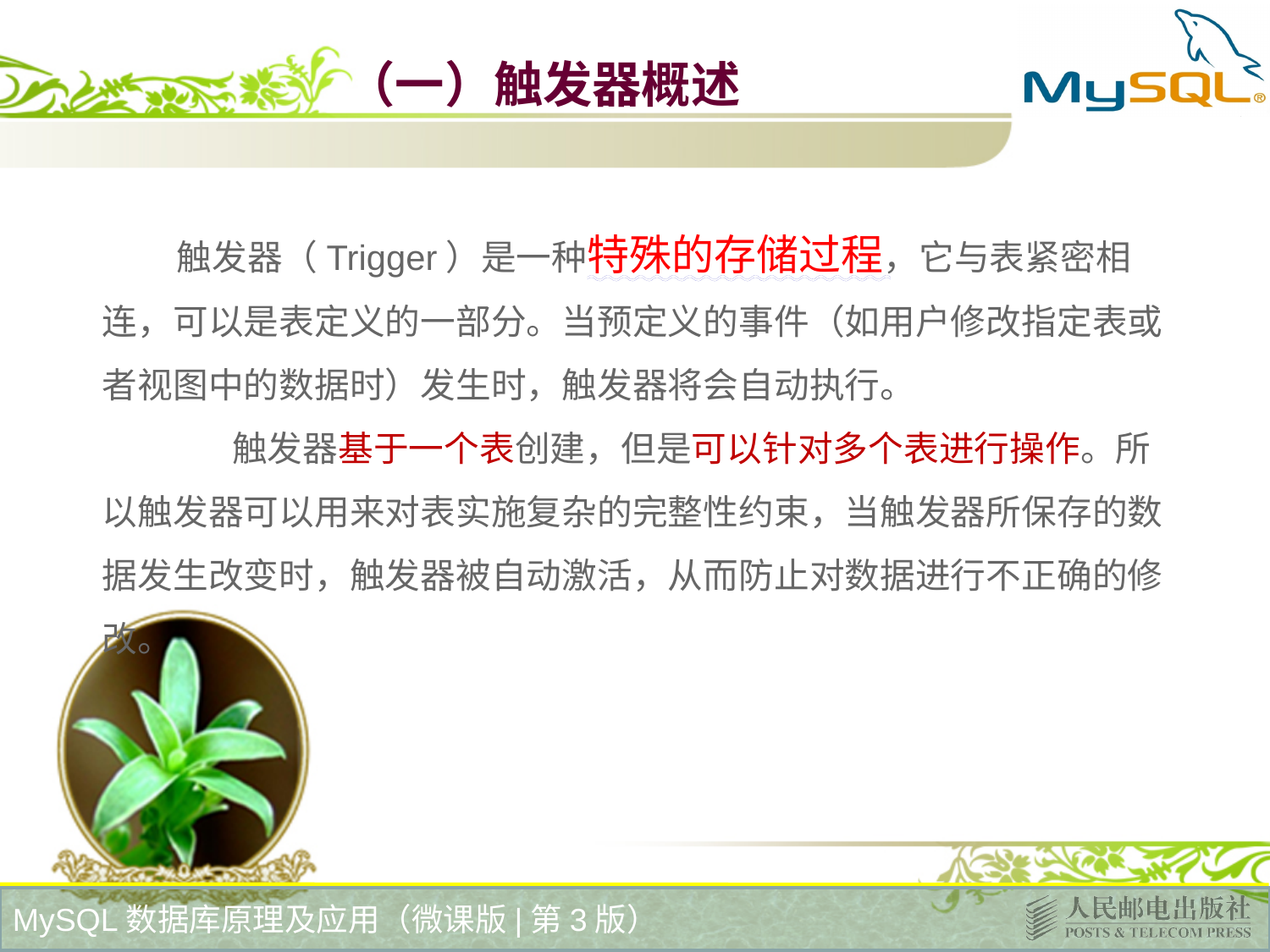

# （一）触发器概述
触发器（Trigger）是一种特殊的存储过程，它与表紧密相连，可以是表定义的一部分。当预定义的事件（如用户修改指定表或者视图中的数据时）发生时，触发器将会自动执行。
      触发器基于一个表创建，但是可以针对多个表进行操作。所以触发器可以用来对表实施复杂的完整性约束，当触发器所保存的数据发生改变时，触发器被自动激活，从而防止对数据进行不正确的修改。